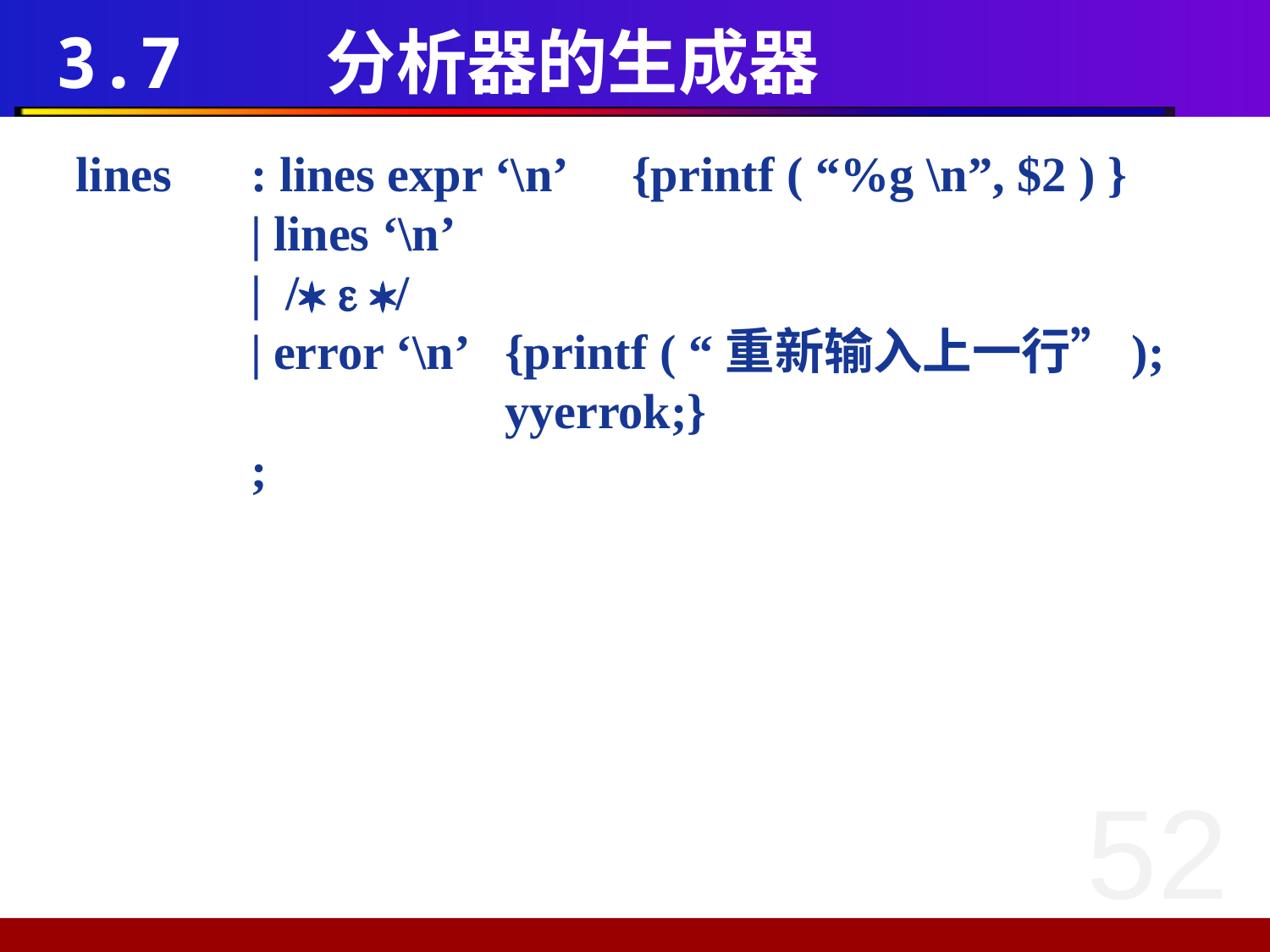

# 3.7   分析器的生成器
lines	: lines expr ‘\n’	{printf ( “%g \n”, $2 ) }
		| lines ‘\n’
		|  /∗ ε ∗/
		| error ‘\n’	{printf ( “重新输入上一行”);
				yyerrok;}
		;

52